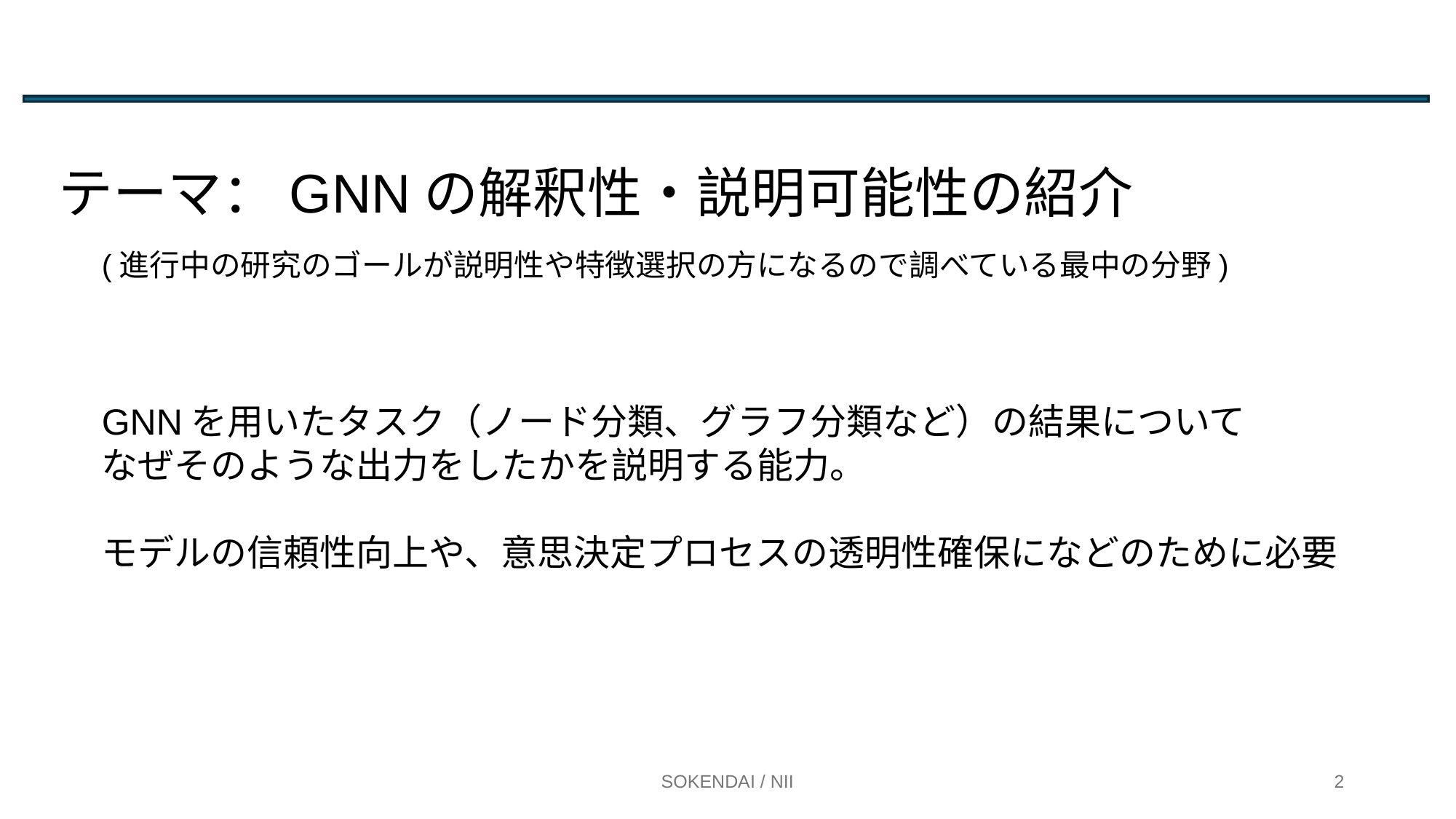

テーマ：GNNの解釈性・説明可能性の紹介
(進行中の研究のゴールが説明性や特徴選択の方になるので調べている最中の分野)

GNNを用いたタスク（ノード分類、グラフ分類など）の結果について
なぜそのような出力をしたかを説明する能力。

モデルの信頼性向上や、意思決定プロセスの透明性確保になどのために必要

SOKENDAI / NII
2